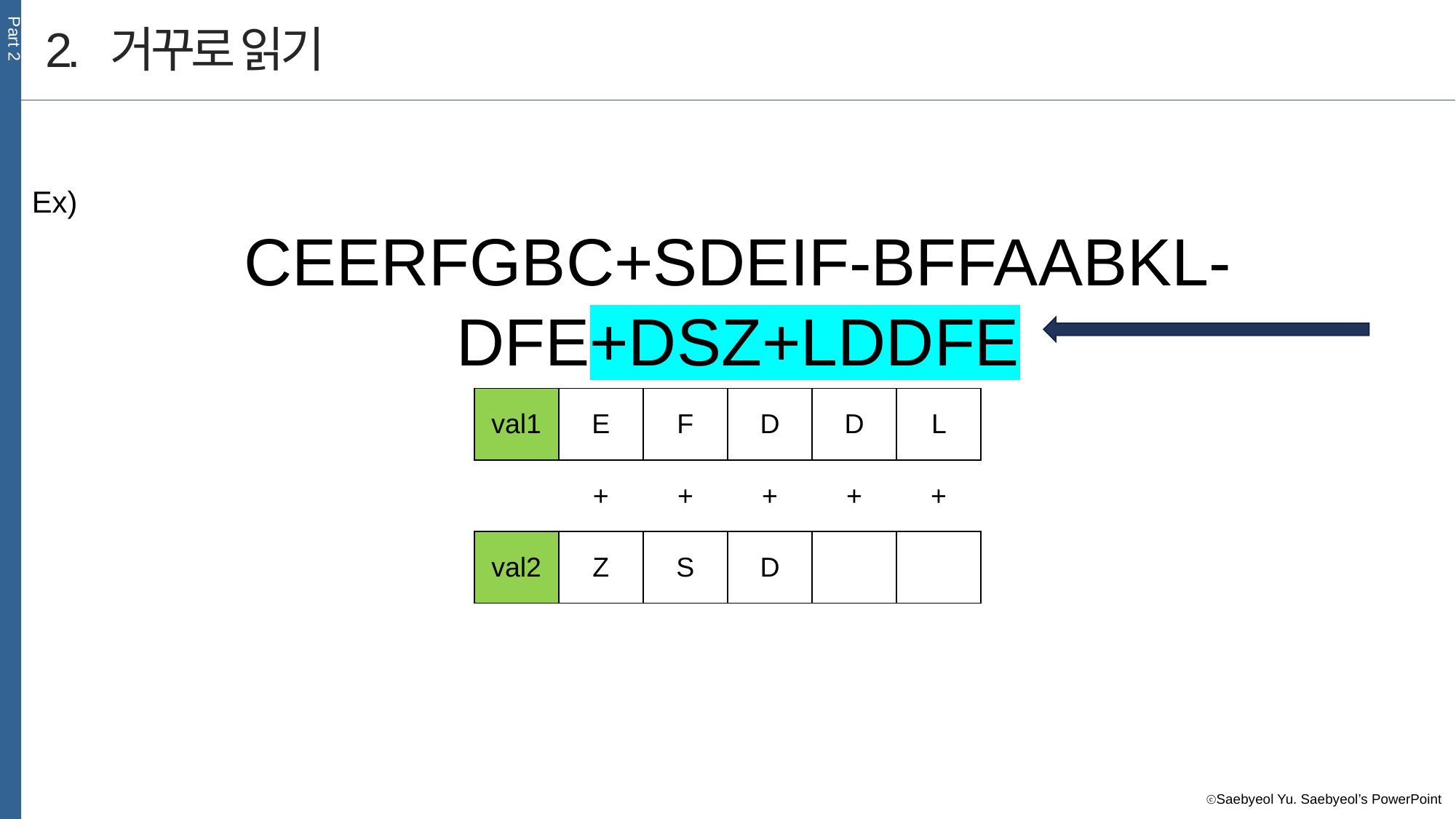

Part 2
2.  거꾸로 읽기
Ex)
CEERFGBC+SDEIF-BFFAABKL-DFE+DSZ+LDDFE

| val1 | E | F | D | D | L |
| --- | --- | --- | --- | --- | --- |
|  | + | + | + | + | + |
| val2 | Z | S | D |  |  |